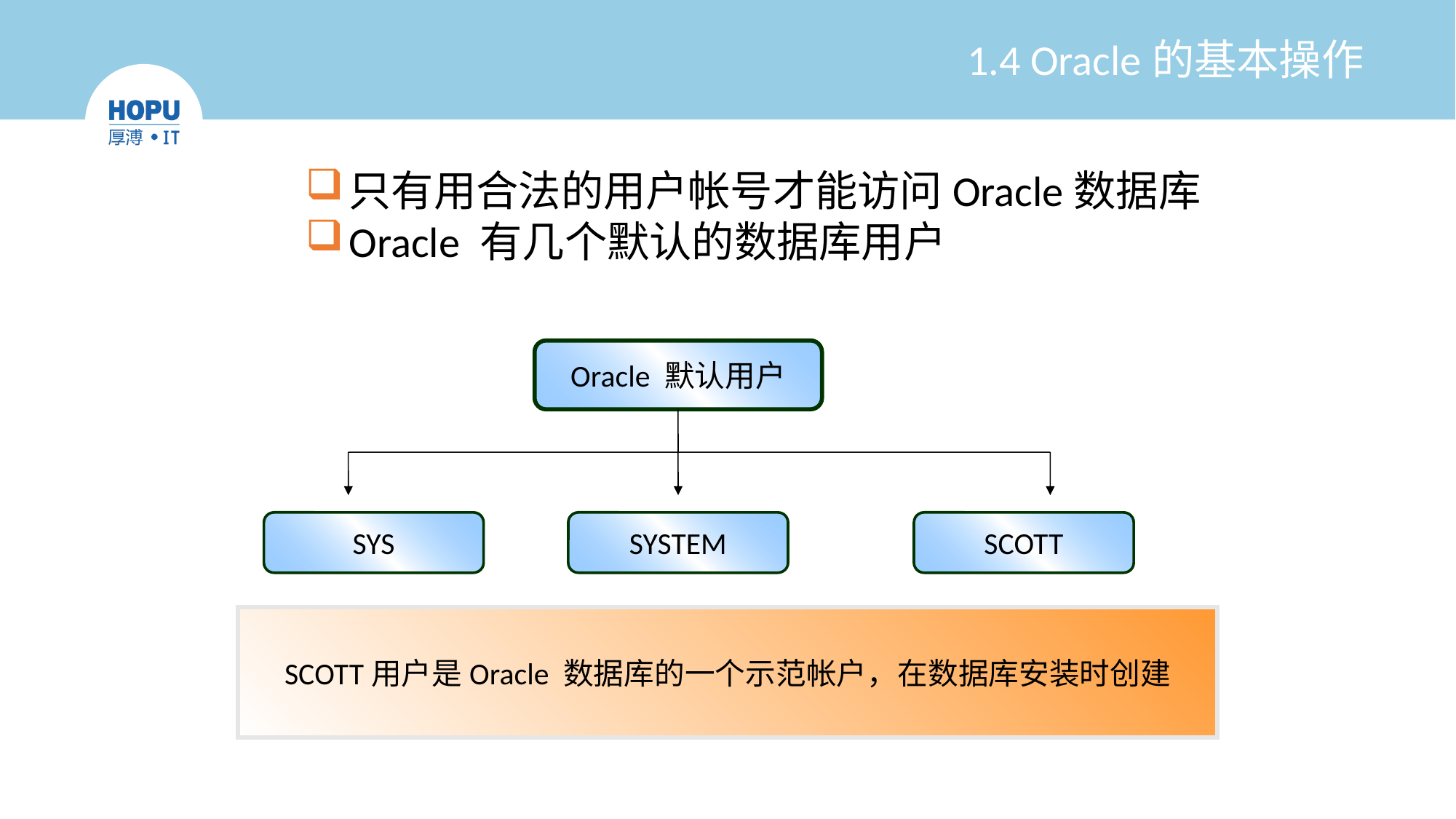

# 1.4 Oracle的基本操作
只有用合法的用户帐号才能访问Oracle数据库
Oracle 有几个默认的数据库用户

Oracle 默认用户

SYS
SYSTEM
SCOTT
SCOTT用户是Oracle 数据库的一个示范帐户，在数据库安装时创建